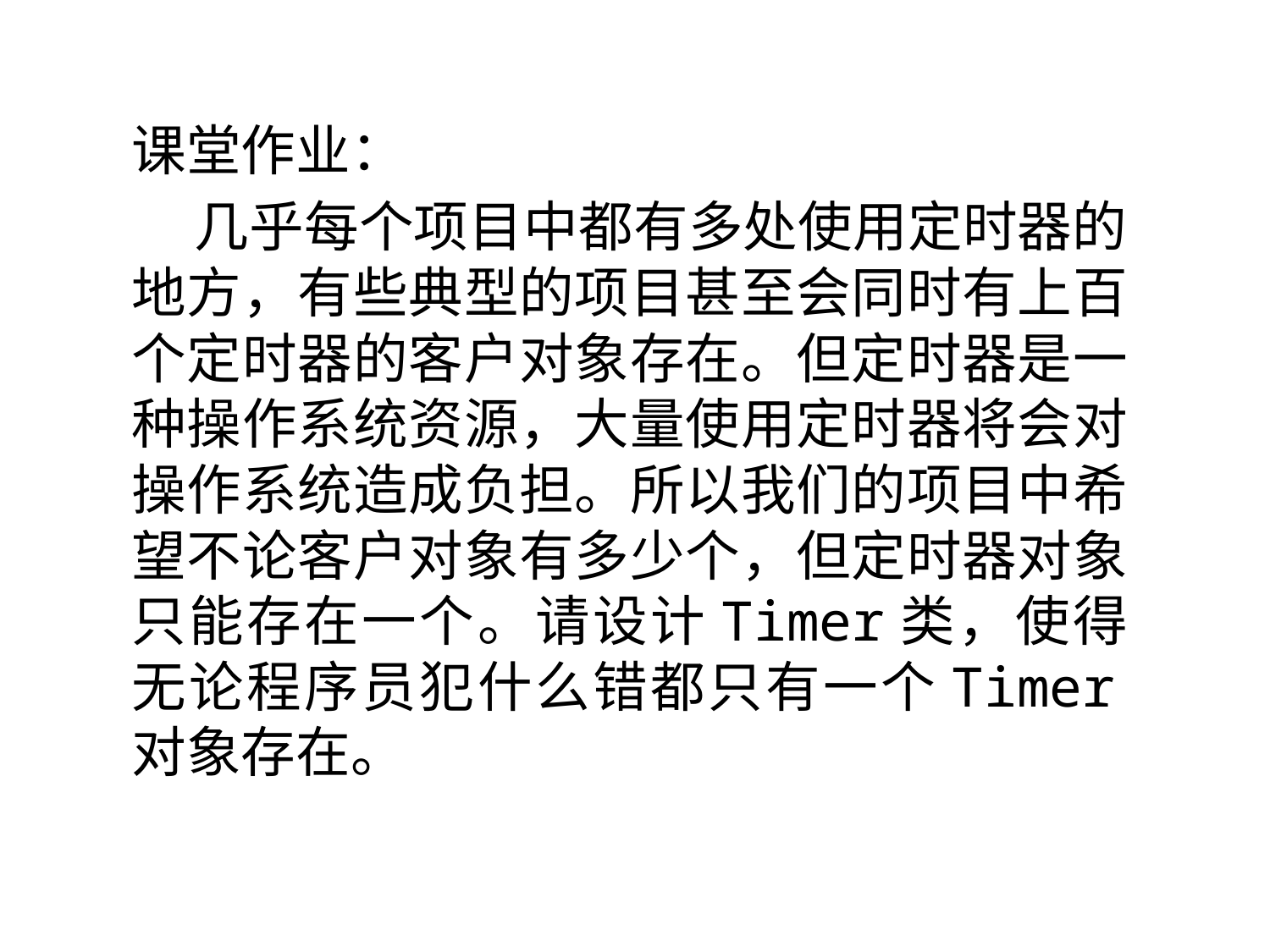

课堂作业：
    几乎每个项目中都有多处使用定时器的地方，有些典型的项目甚至会同时有上百个定时器的客户对象存在。但定时器是一种操作系统资源，大量使用定时器将会对操作系统造成负担。所以我们的项目中希望不论客户对象有多少个，但定时器对象只能存在一个。请设计Timer类，使得无论程序员犯什么错都只有一个Timer对象存在。